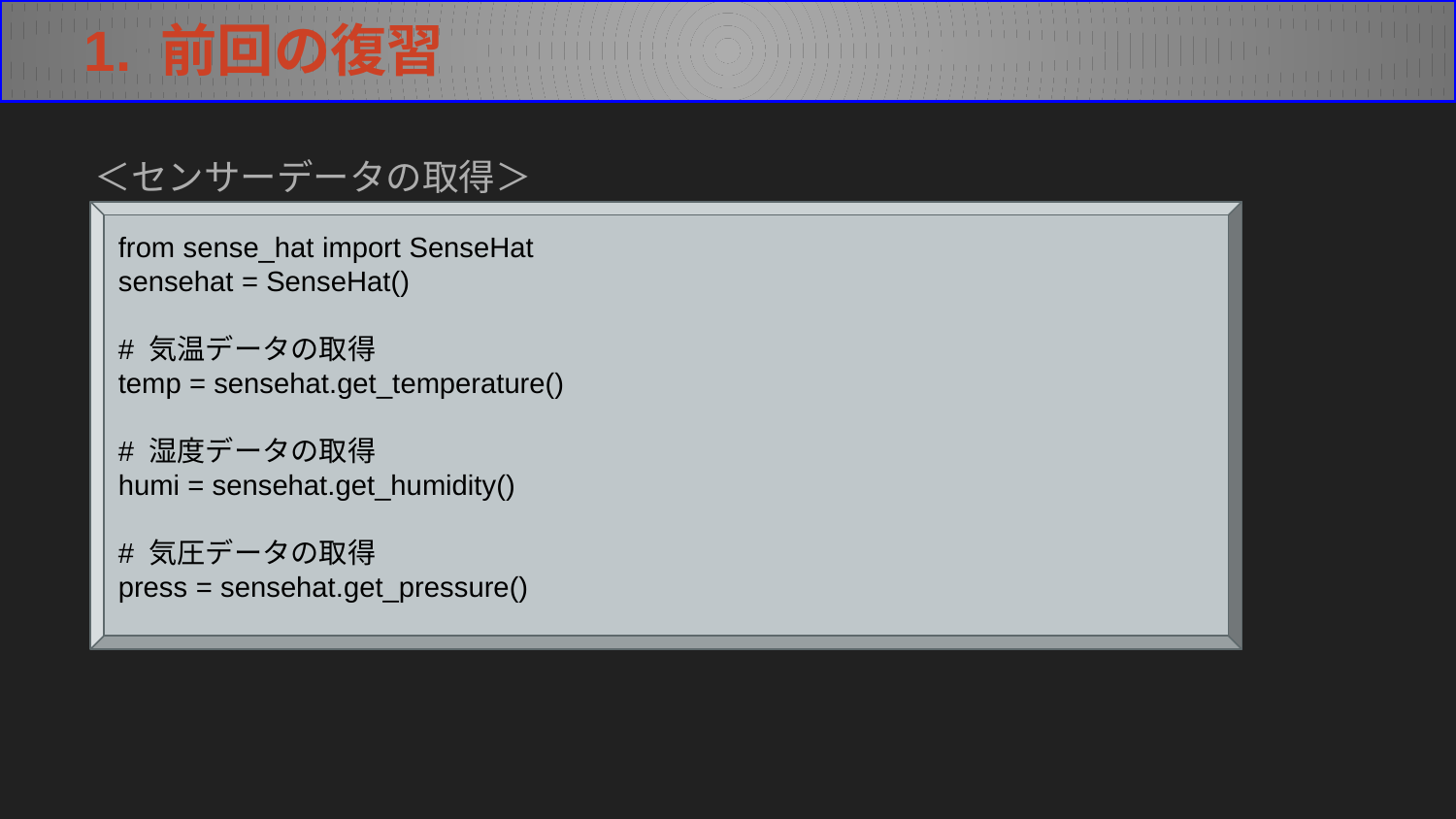

1. 前回の復習
　＜センサーデータの取得＞

from sense_hat import SenseHat
sensehat = SenseHat()

# 気温データの取得
temp = sensehat.get_temperature()

# 湿度データの取得
humi = sensehat.get_humidity()

# 気圧データの取得
press = sensehat.get_pressure()